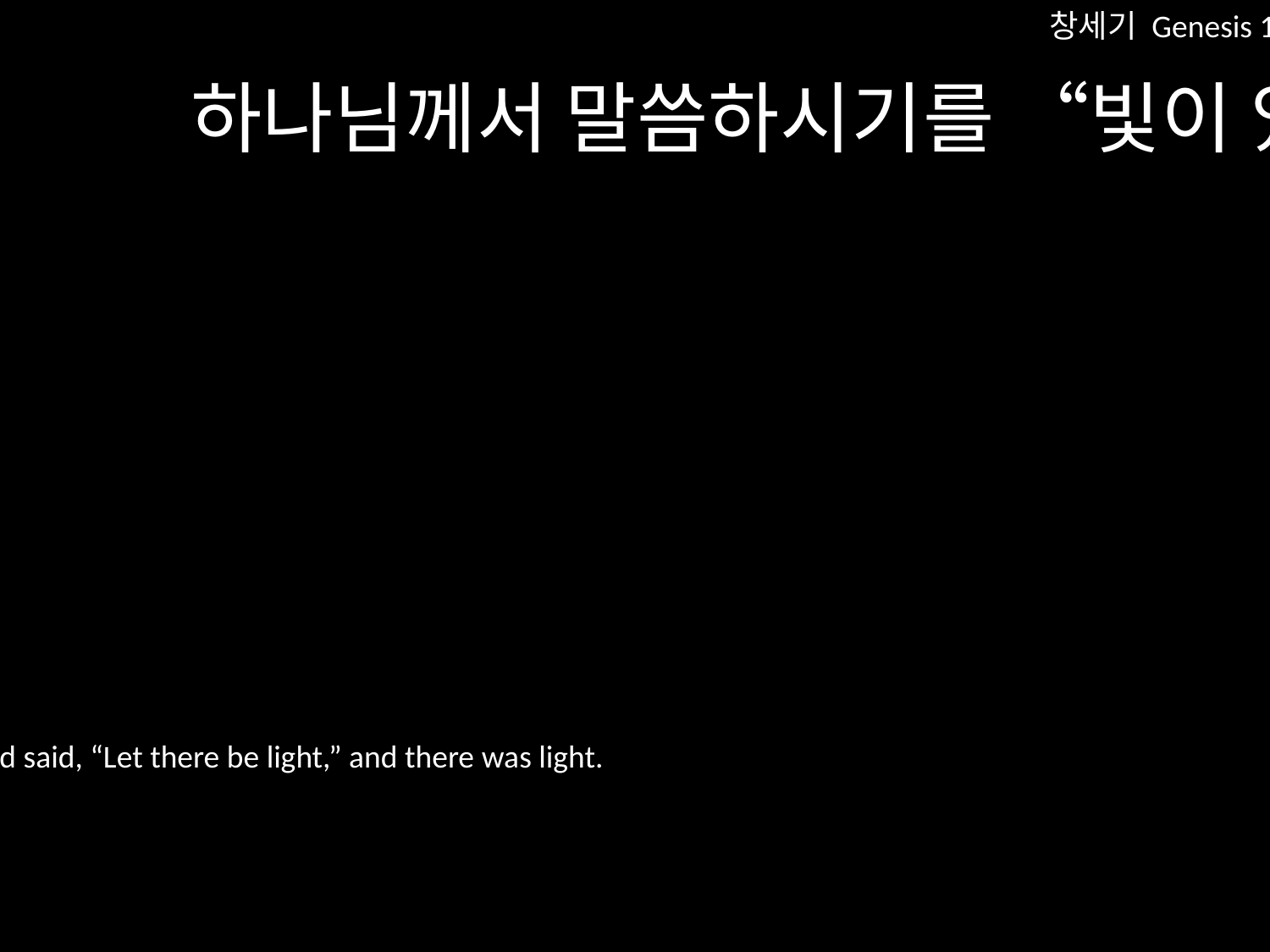

창세기 Genesis 1:3
하나님께서 말씀하시기를 “빛이 있으라” 하시니 빛이 생겼습니다.
And God said, “Let there be light,” and there was light.